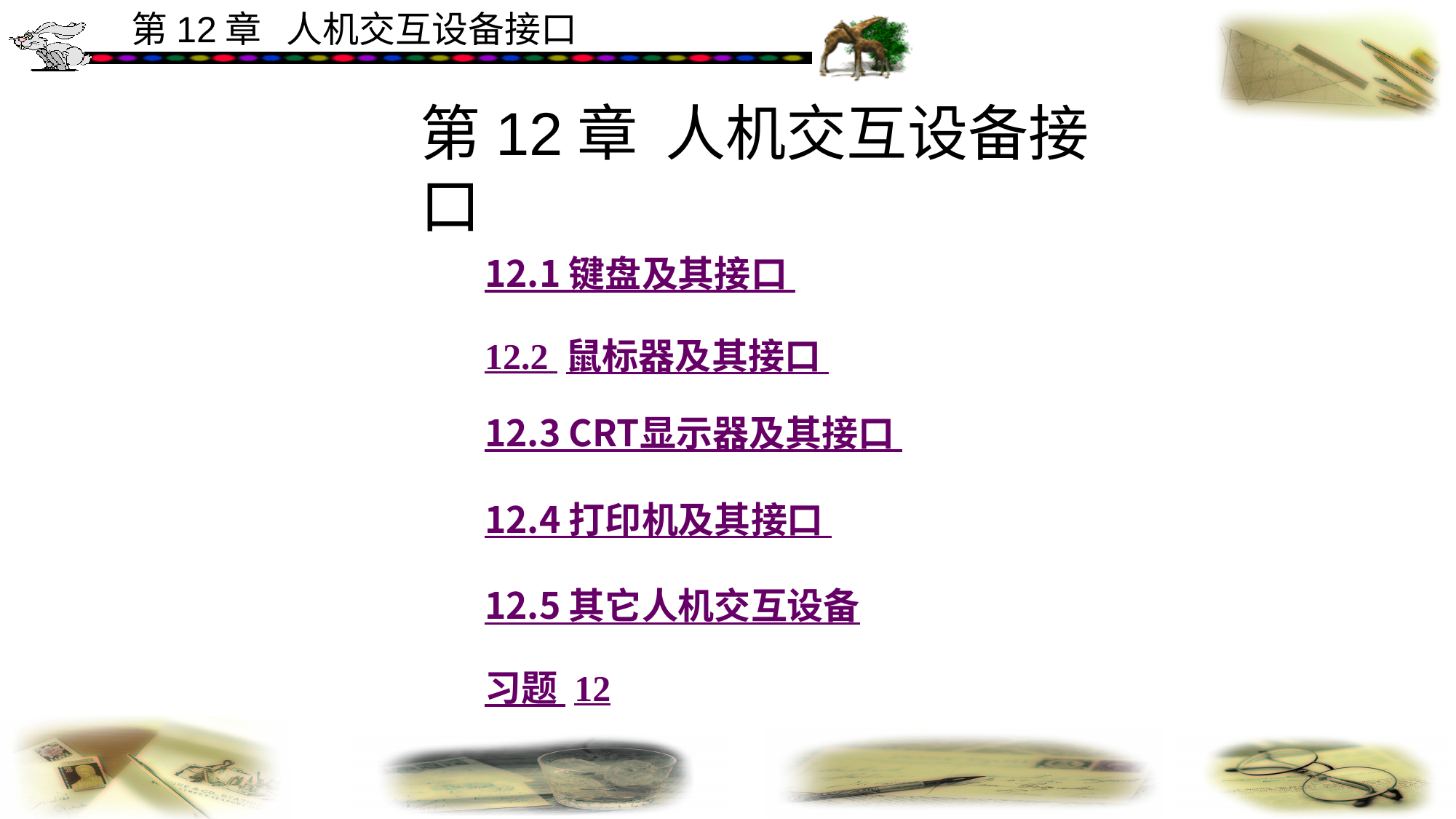

第12章  人机交互设备接口
12.1 键盘及其接口
12.2 鼠标器及其接口
12.3 CRT显示器及其接口
12.4 打印机及其接口
12.5 其它人机交互设备
习题 12